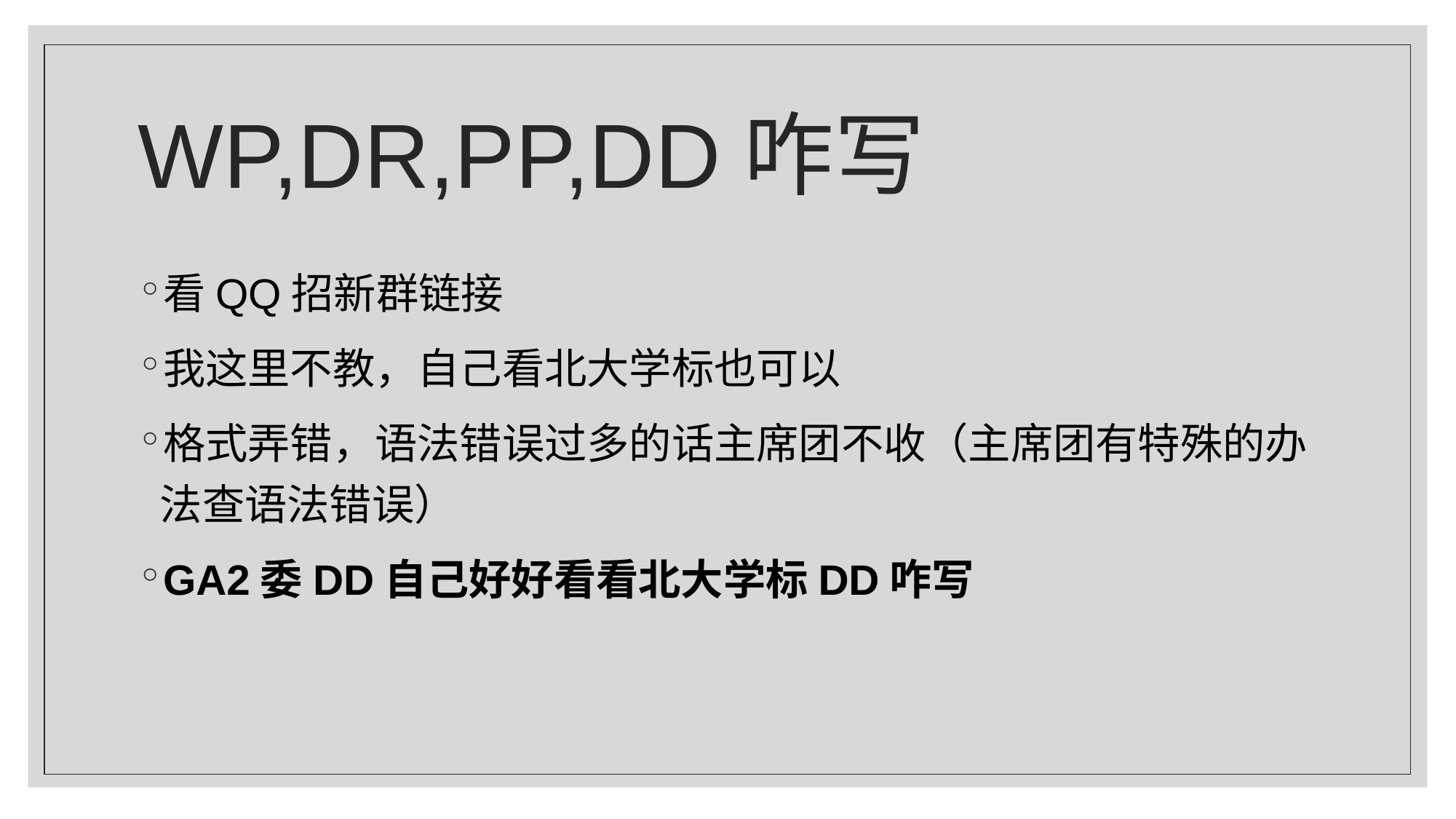

# WP,DR,PP,DD咋写
看QQ招新群链接
我这里不教，自己看北大学标也可以
格式弄错，语法错误过多的话主席团不收（主席团有特殊的办法查语法错误）
GA2委DD自己好好看看北大学标DD咋写